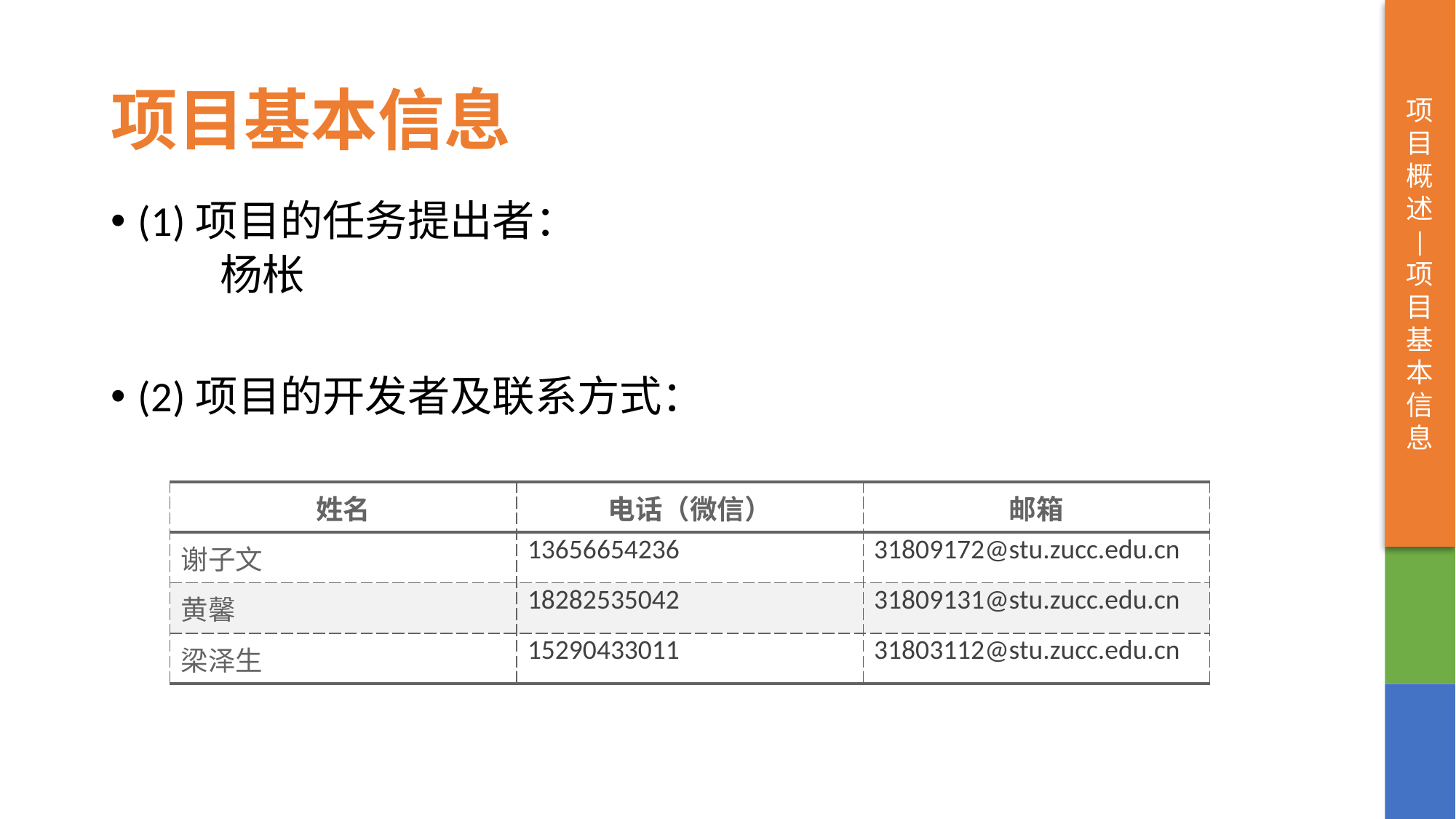

项目概述
|
项目基本信息
# 项目基本信息
(1)项目的任务提出者：
	杨枨

(2)项目的开发者及联系方式：

| 姓名 | 电话（微信） | 邮箱 |
| --- | --- | --- |
| 谢子文 | 13656654236 | 31809172@stu.zucc.edu.cn |
| 黄馨 | 18282535042 | 31809131@stu.zucc.edu.cn |
| 梁泽生 | 15290433011 | 31803112@stu.zucc.edu.cn |